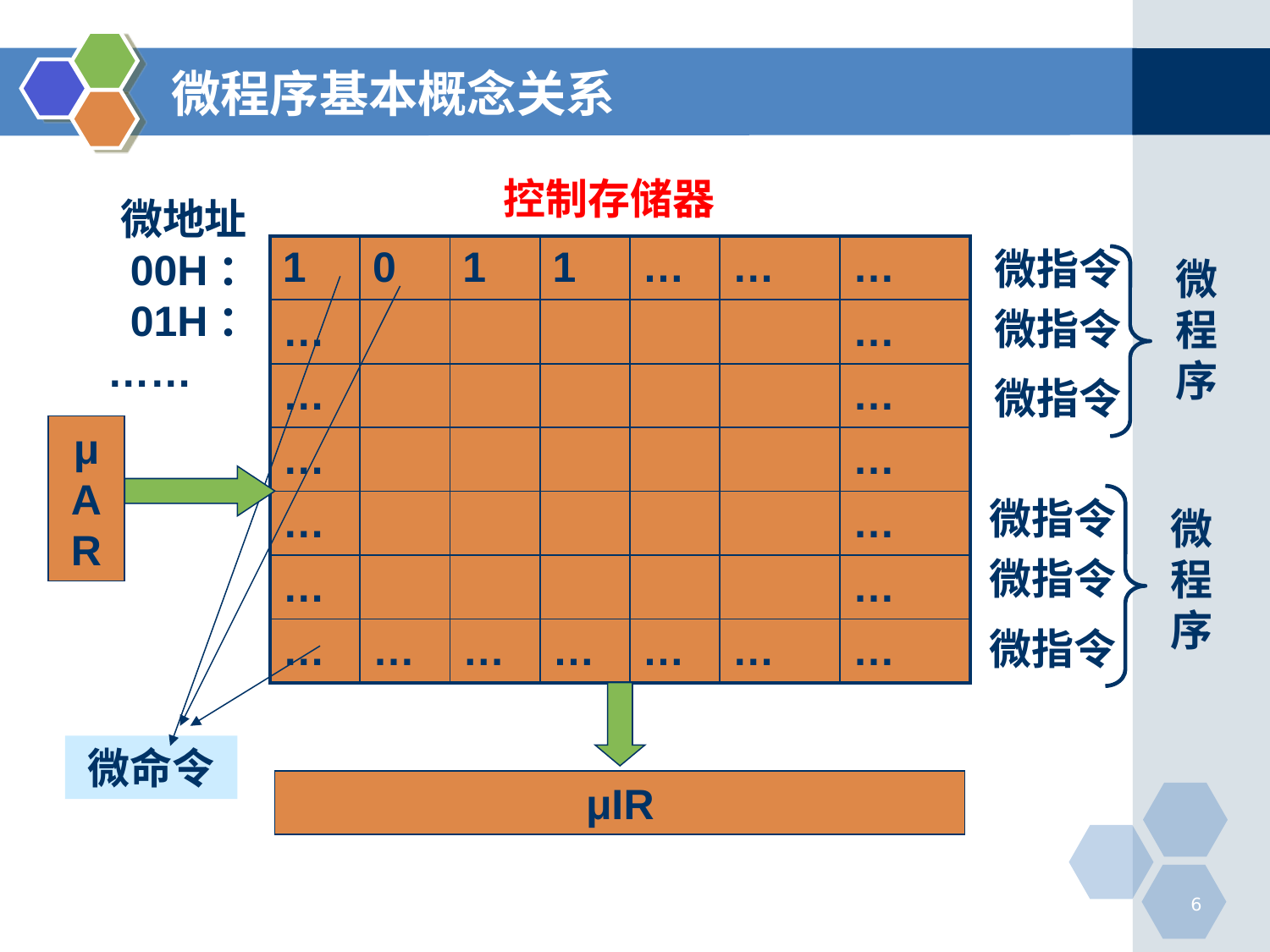

# 微程序基本概念关系
控制存储器
微地址
00H：
01H：
……

| 1 | 0 | 1 | 1 | … | … | … |
| --- | --- | --- | --- | --- | --- | --- |
| … |  |  |  |  |  | … |
| … |  |  |  |  |  | … |
| … |  |  |  |  |  | … |
| … |  |  |  |  |  | … |
| … |  |  |  |  |  | … |
| … | … | … | … | … | … | … |
微指令

微程序

微指令
微指令
μAR

微指令

微程序
微指令
微指令

微命令
μIR
6